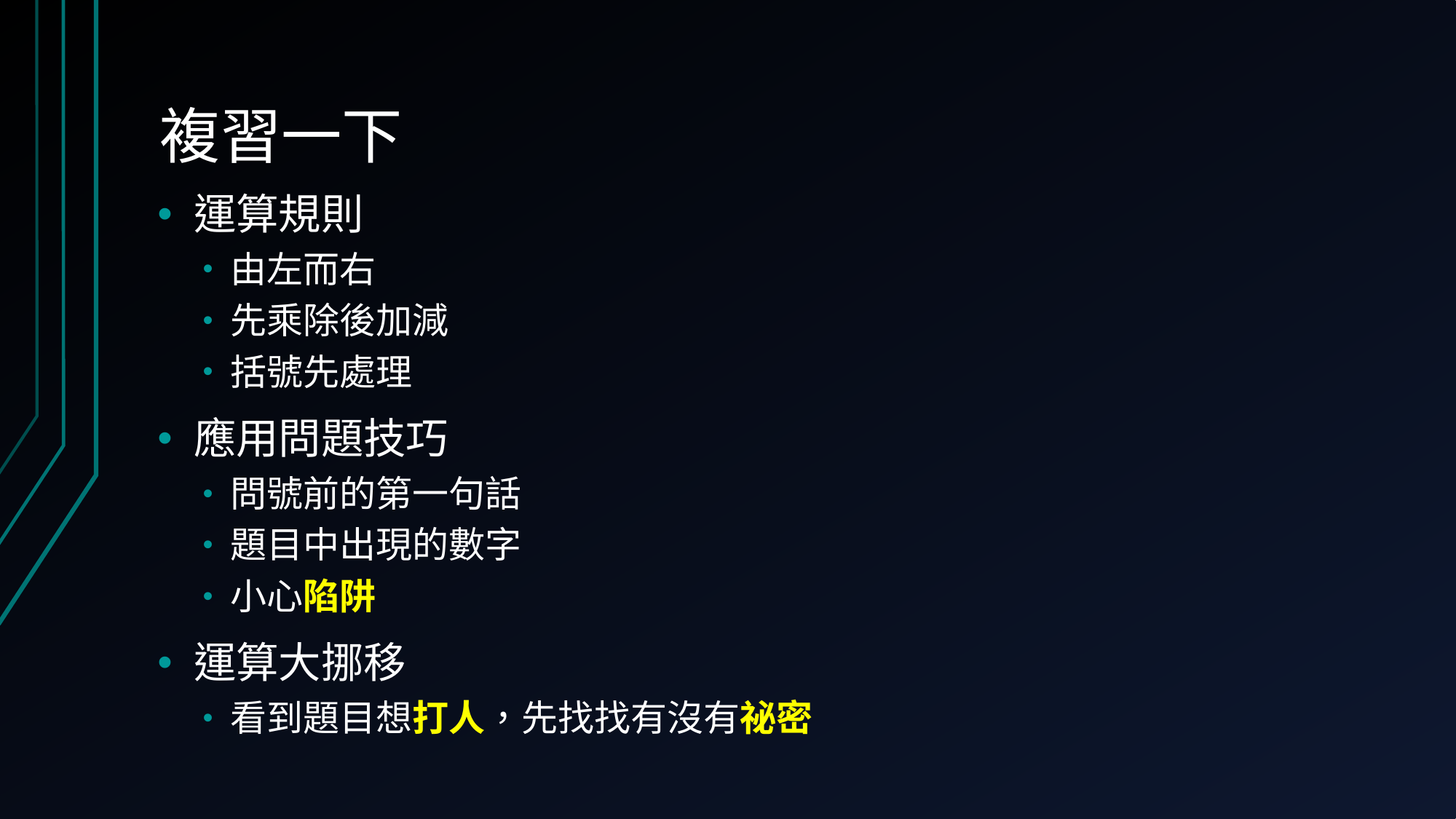

# 複習一下
運算規則
由左而右
先乘除後加減
括號先處理
應用問題技巧
問號前的第一句話
題目中出現的數字
小心陷阱
運算大挪移
看到題目想打人，先找找有沒有祕密